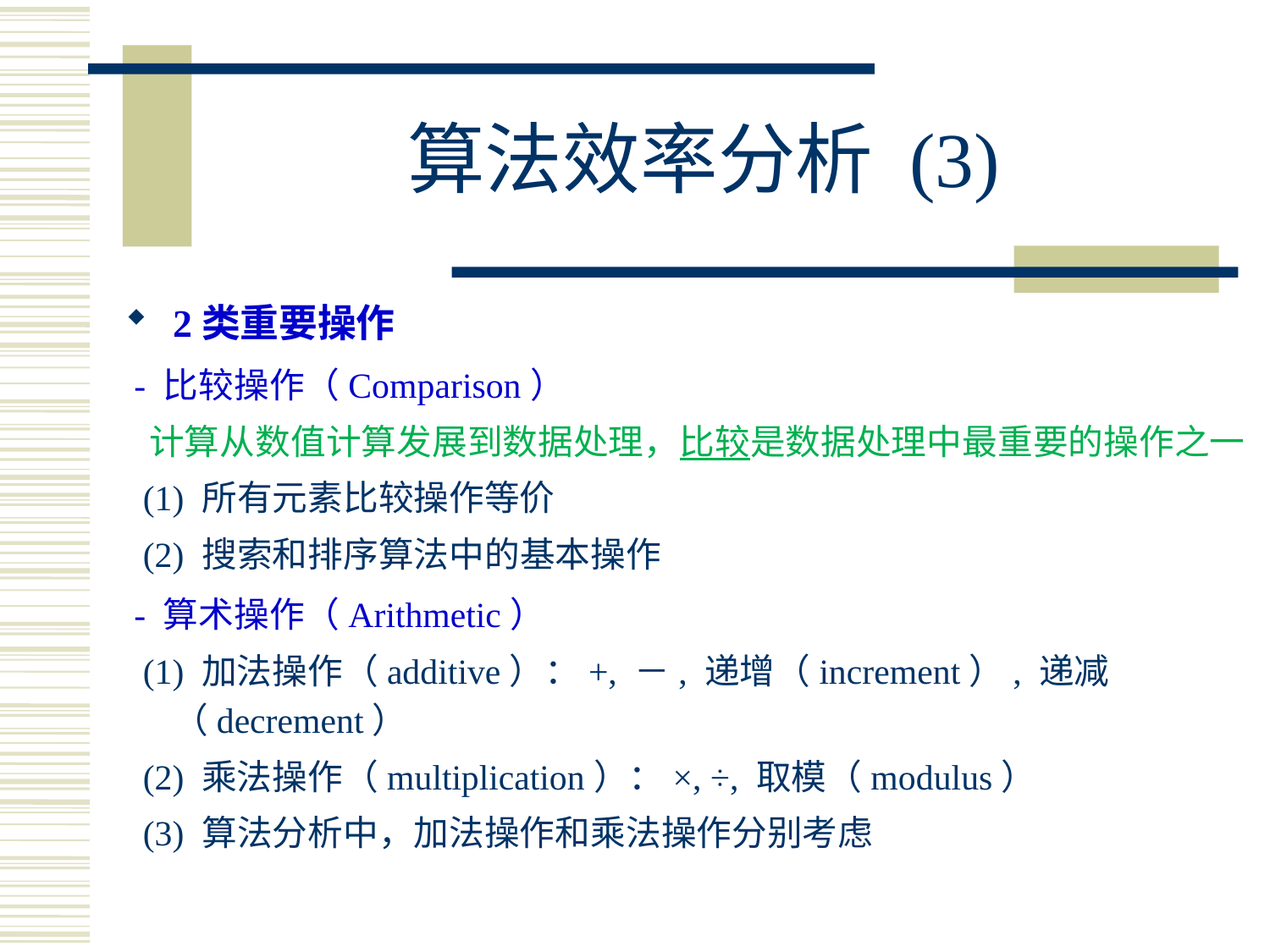

# 算法效率分析 (3)
2类重要操作
 - 比较操作（Comparison）
  计算从数值计算发展到数据处理，比较是数据处理中最重要的操作之一
  (1) 所有元素比较操作等价
  (2) 搜索和排序算法中的基本操作
 - 算术操作（Arithmetic）
  (1) 加法操作（additive）：+, －, 递增（increment）, 递减（decrement）
  (2) 乘法操作（multiplication）：×, ÷, 取模（modulus）
  (3) 算法分析中，加法操作和乘法操作分别考虑